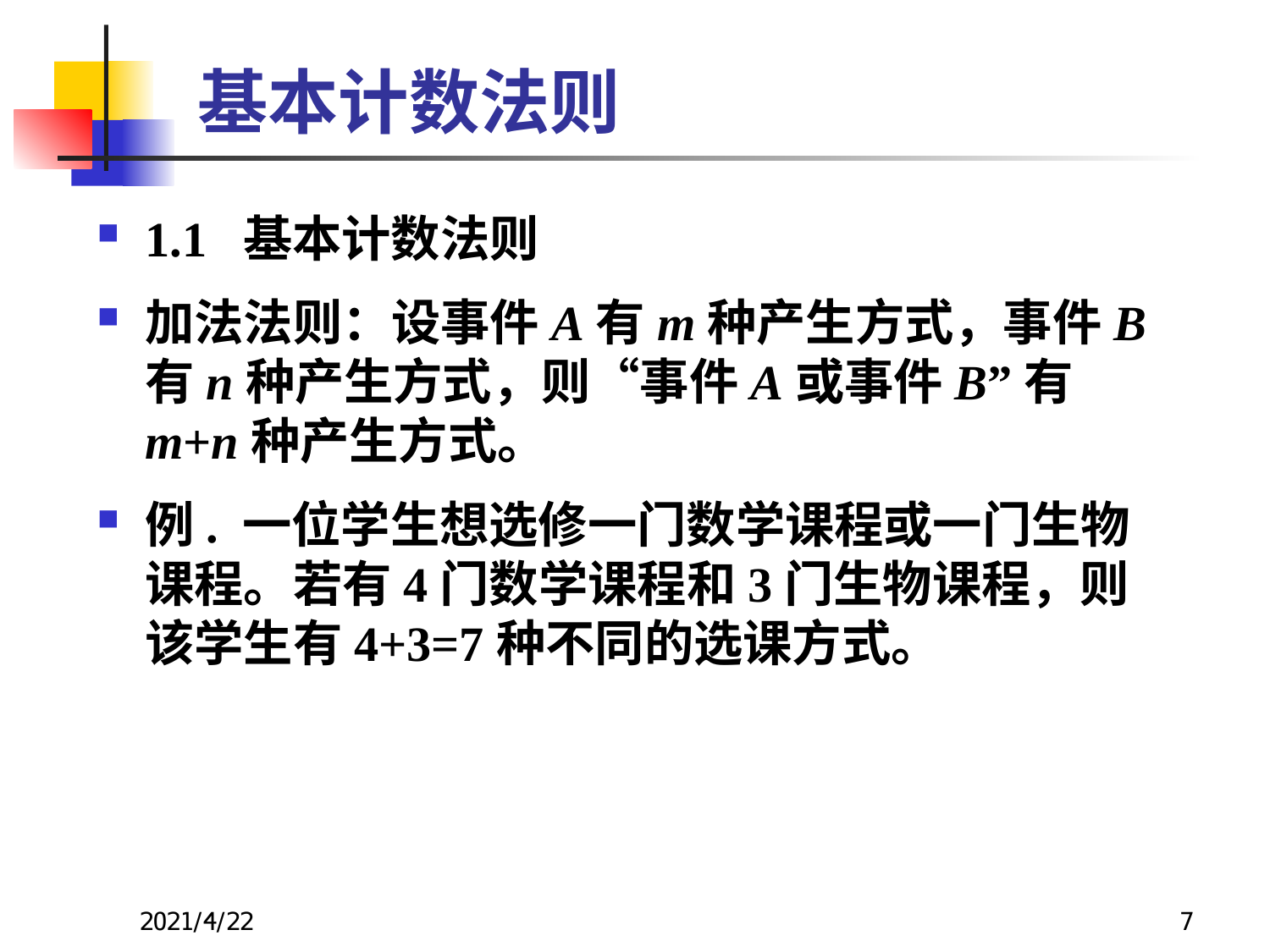

# 基本计数法则
1.1  基本计数法则
加法法则：设事件A有m种产生方式，事件B有n种产生方式，则“事件A或事件B”有m+n种产生方式。
例. 一位学生想选修一门数学课程或一门生物课程。若有4门数学课程和3门生物课程，则该学生有4+3=7种不同的选课方式。

2021/4/22
7